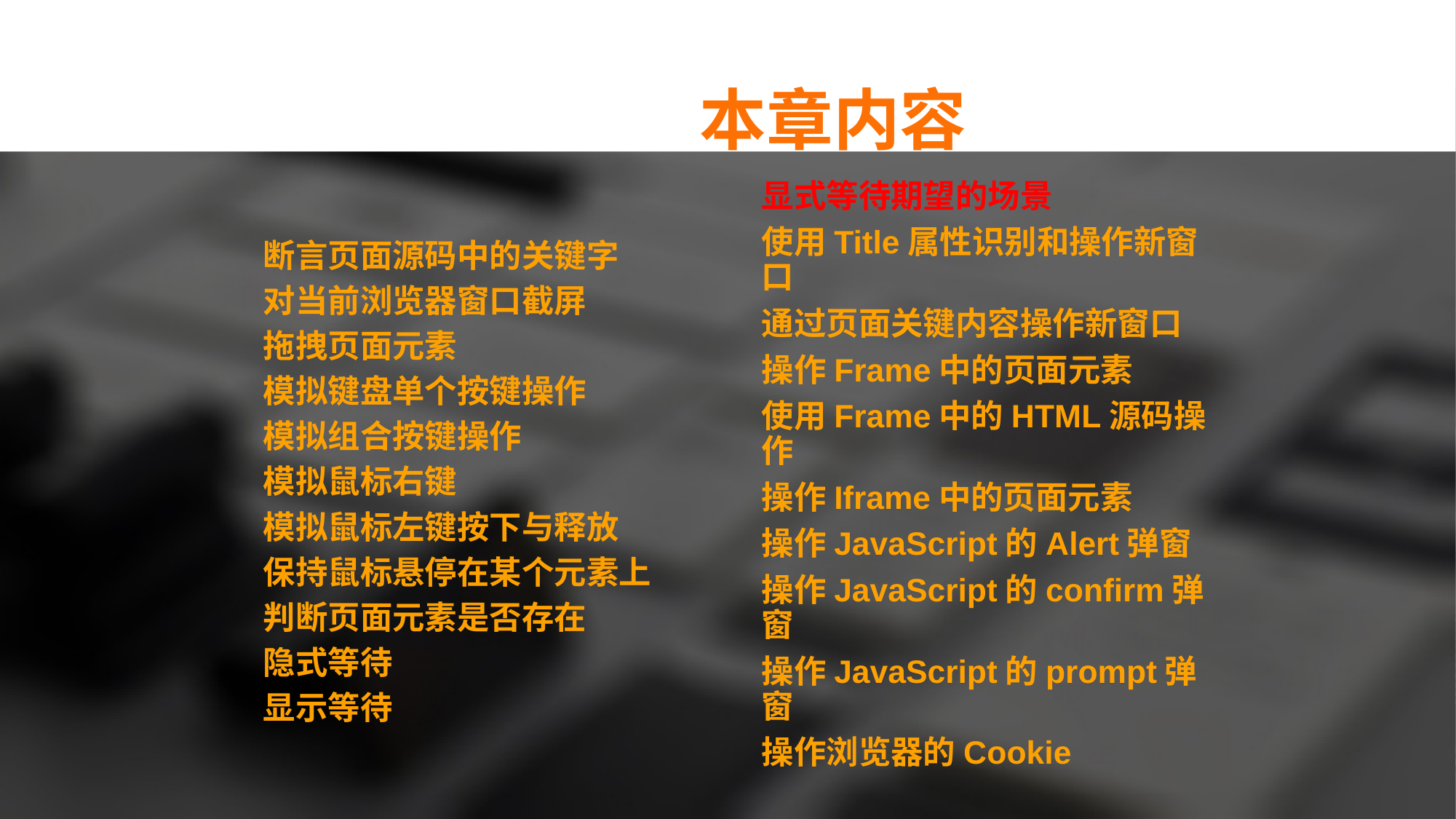

本章内容
显式等待期望的场景
使用Title属性识别和操作新窗口
通过页面关键内容操作新窗口
操作Frame中的页面元素
使用Frame中的HTML源码操作
操作Iframe中的页面元素
操作JavaScript的Alert弹窗
操作JavaScript的confirm弹窗
操作JavaScript的prompt弹窗
操作浏览器的Cookie
断言页面源码中的关键字
对当前浏览器窗口截屏
拖拽页面元素
模拟键盘单个按键操作
模拟组合按键操作
模拟鼠标右键
模拟鼠标左键按下与释放
保持鼠标悬停在某个元素上
判断页面元素是否存在
隐式等待
显示等待